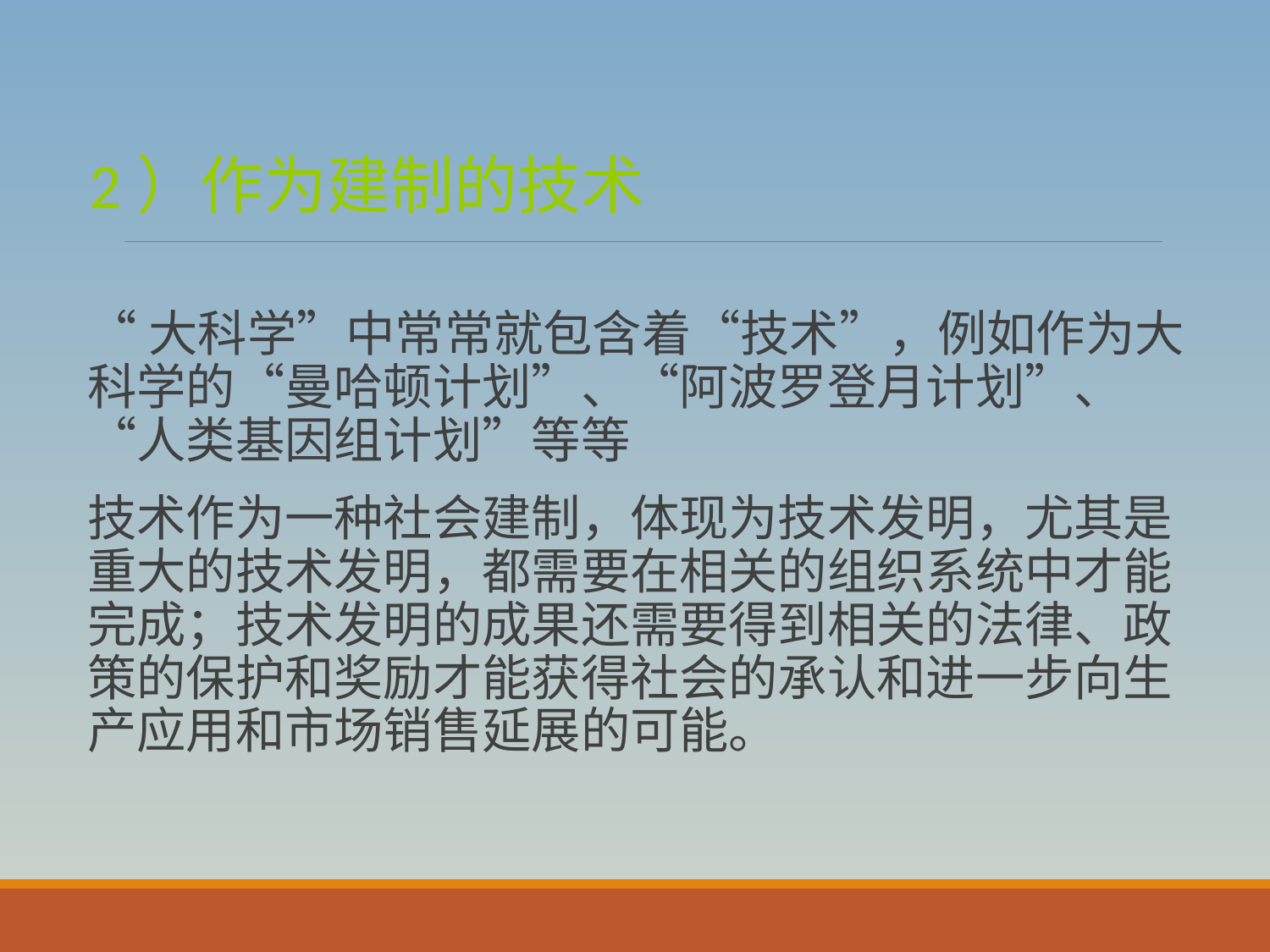

2）作为建制的技术

“大科学”中常常就包含着“技术”，例如作为大科学的“曼哈顿计划”、“阿波罗登月计划”、“人类基因组计划”等等
技术作为一种社会建制，体现为技术发明，尤其是重大的技术发明，都需要在相关的组织系统中才能完成；技术发明的成果还需要得到相关的法律、政策的保护和奖励才能获得社会的承认和进一步向生产应用和市场销售延展的可能。